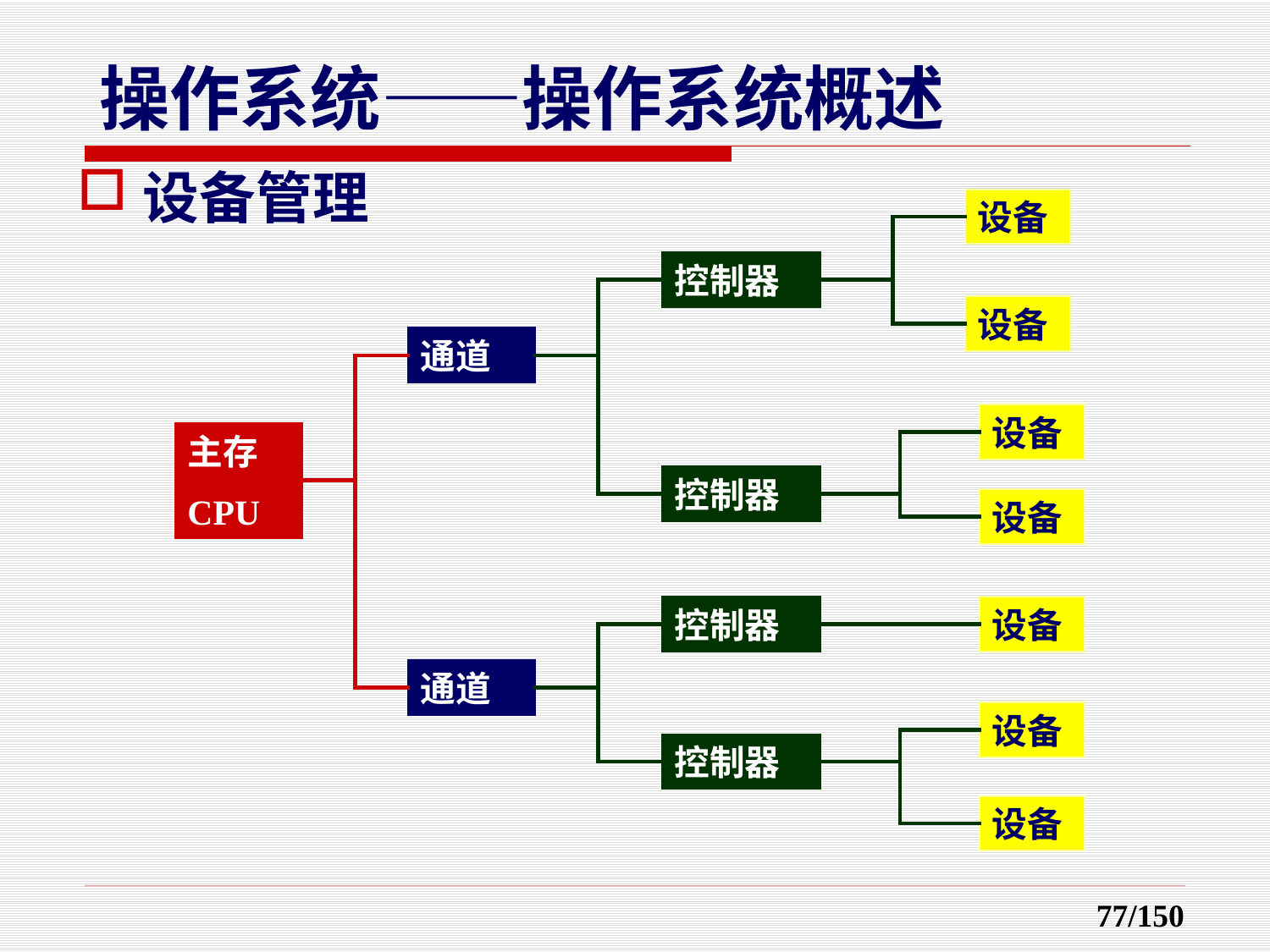

设备管理
设备
控制器
设备
通道
通道
设备
主存
CPU
控制器
设备
控制器
设备
通道
设备
控制器
设备